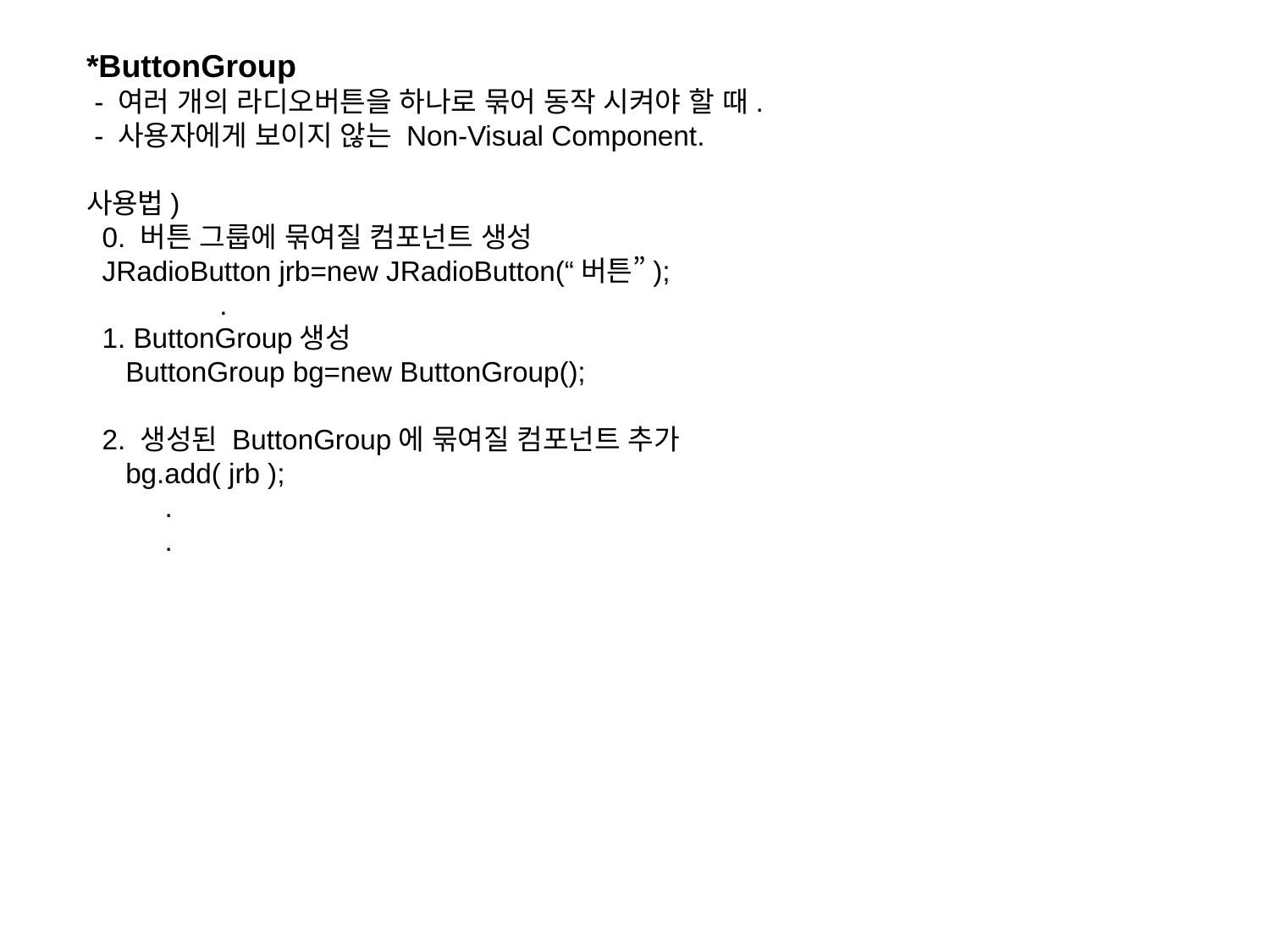

*ButtonGroup
 - 여러 개의 라디오버튼을 하나로 묶어 동작 시켜야 할 때.
 - 사용자에게 보이지 않는 Non-Visual Component.

사용법)
  0. 버튼 그룹에 묶여질 컴포넌트 생성
  JRadioButton jrb=new JRadioButton(“버튼”);
                 .
  1. ButtonGroup생성
     ButtonGroup bg=new ButtonGroup();

  2. 생성된 ButtonGroup에 묶여질 컴포넌트 추가
     bg.add( jrb );
          .
          .